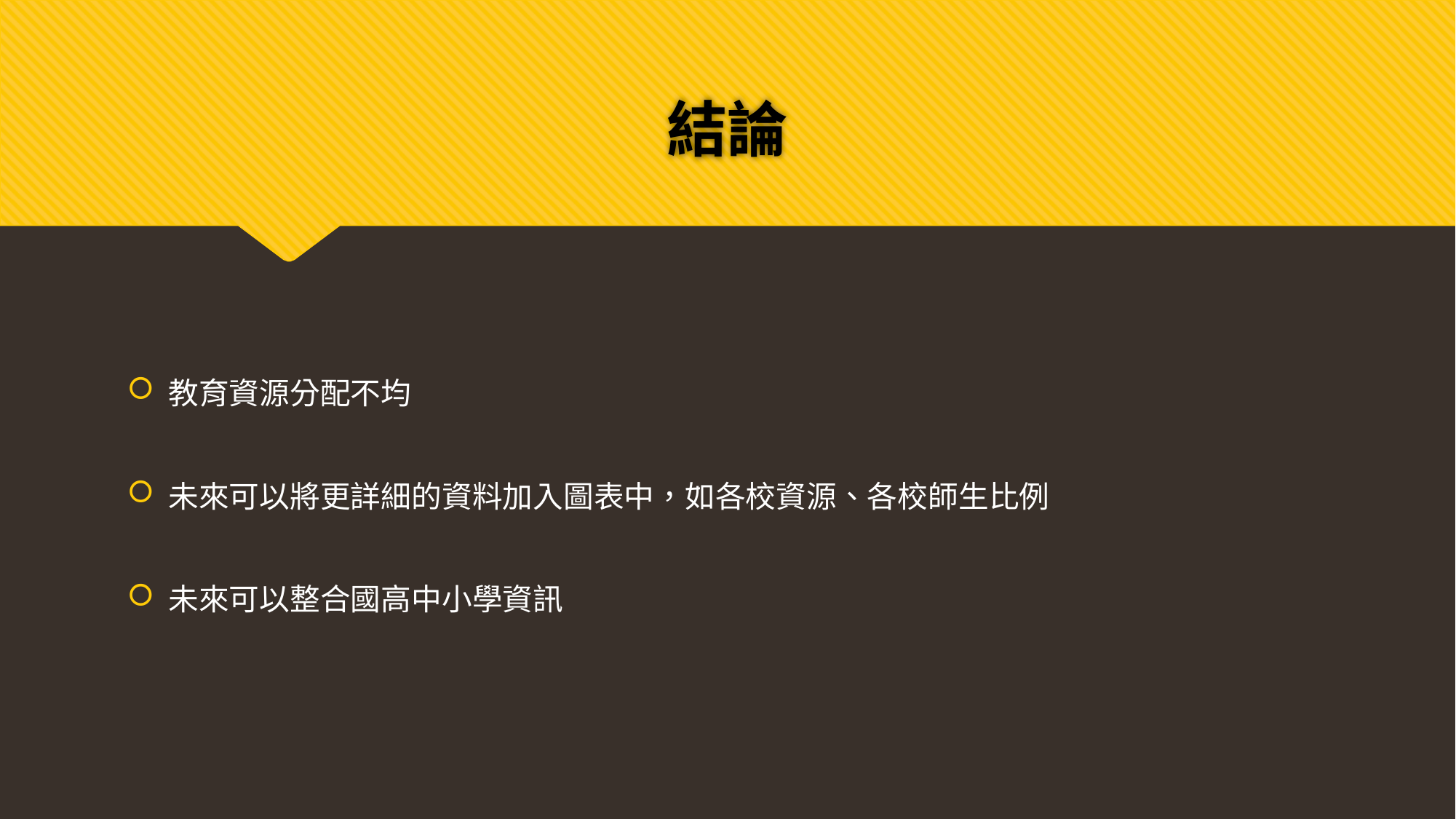

# 結論
教育資源分配不均

未來可以將更詳細的資料加入圖表中，如各校資源、各校師生比例

未來可以整合國高中小學資訊